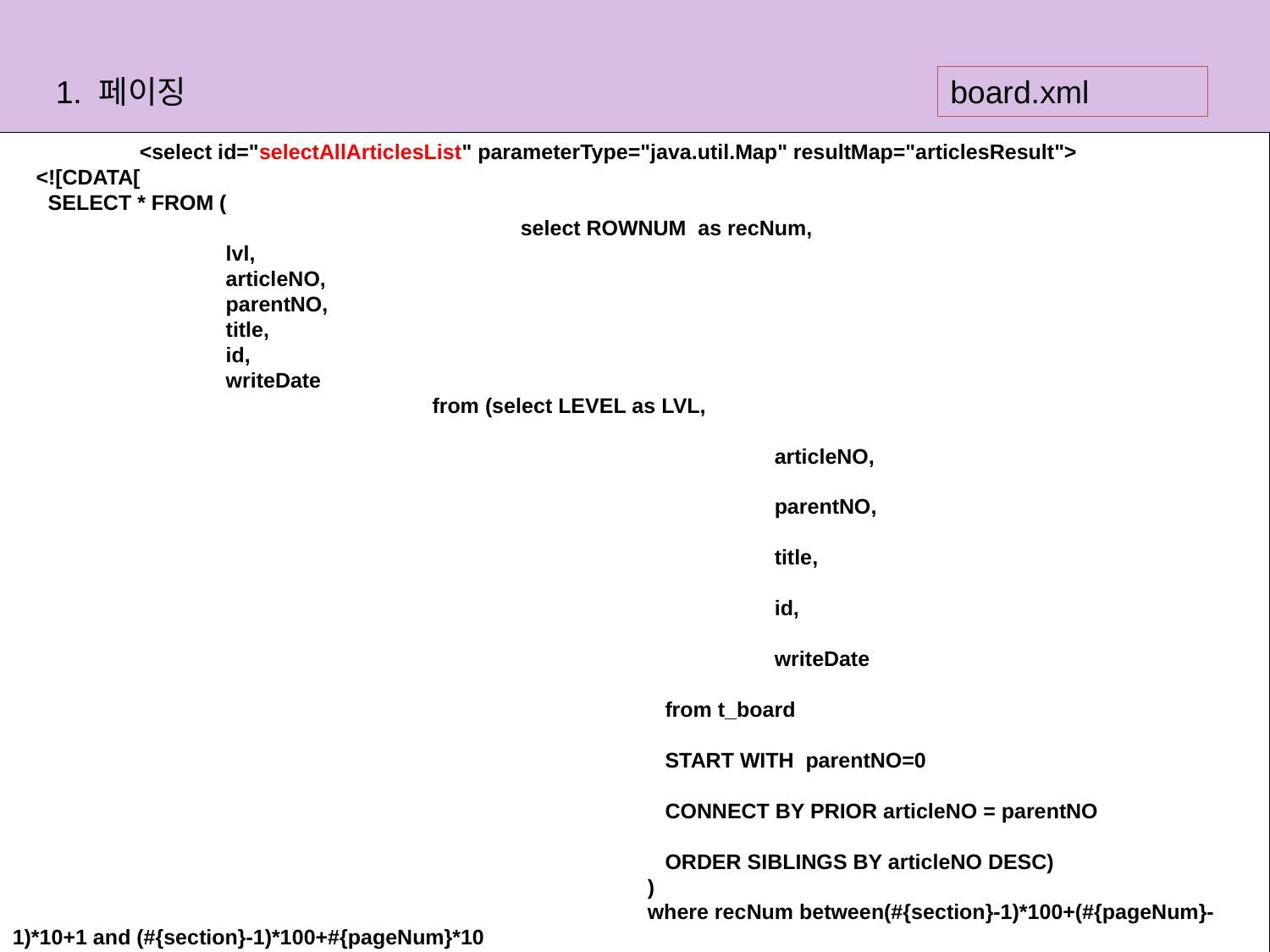

board.xml
1. 페이징
	<select id="selectAllArticlesList" parameterType="java.util.Map" resultMap="articlesResult">
    <![CDATA[
      SELECT * FROM (
				select ROWNUM  as recNum,
                                    lvl,
                                    articleNO,
                                    parentNO,
                                    title,
                                    id,
                                    writeDate
		                            from (select LEVEL as LVL,
															articleNO,
															parentNO,
															title,
															id,
															writeDate
														   from t_board
														   START WITH  parentNO=0
														   CONNECT BY PRIOR articleNO = parentNO
														   ORDER SIBLINGS BY articleNO DESC)
					)
					where recNum between(#{section}-1)*100+(#{pageNum}-1)*10+1 and (#{section}-1)*100+#{pageNum}*10

    ]]>
	</select>

	<select id="selectTotArticles" resultType="int">
		<![CDATA[
			select count(articleNO) from t_board
		 ]]>
	</select>